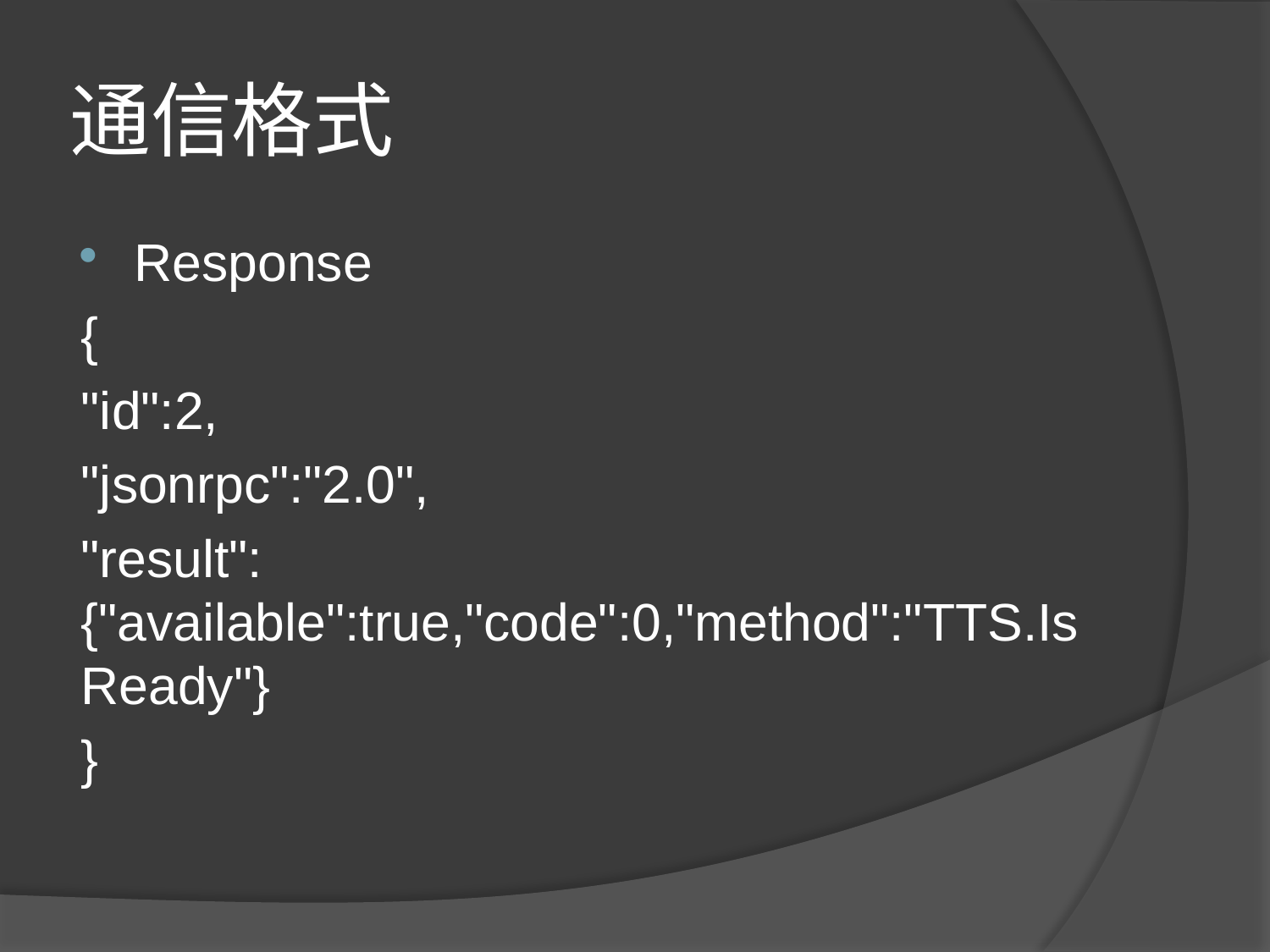

# 通信格式
Response
{
"id":2,
"jsonrpc":"2.0",
"result":{"available":true,"code":0,"method":"TTS.IsReady"}
}